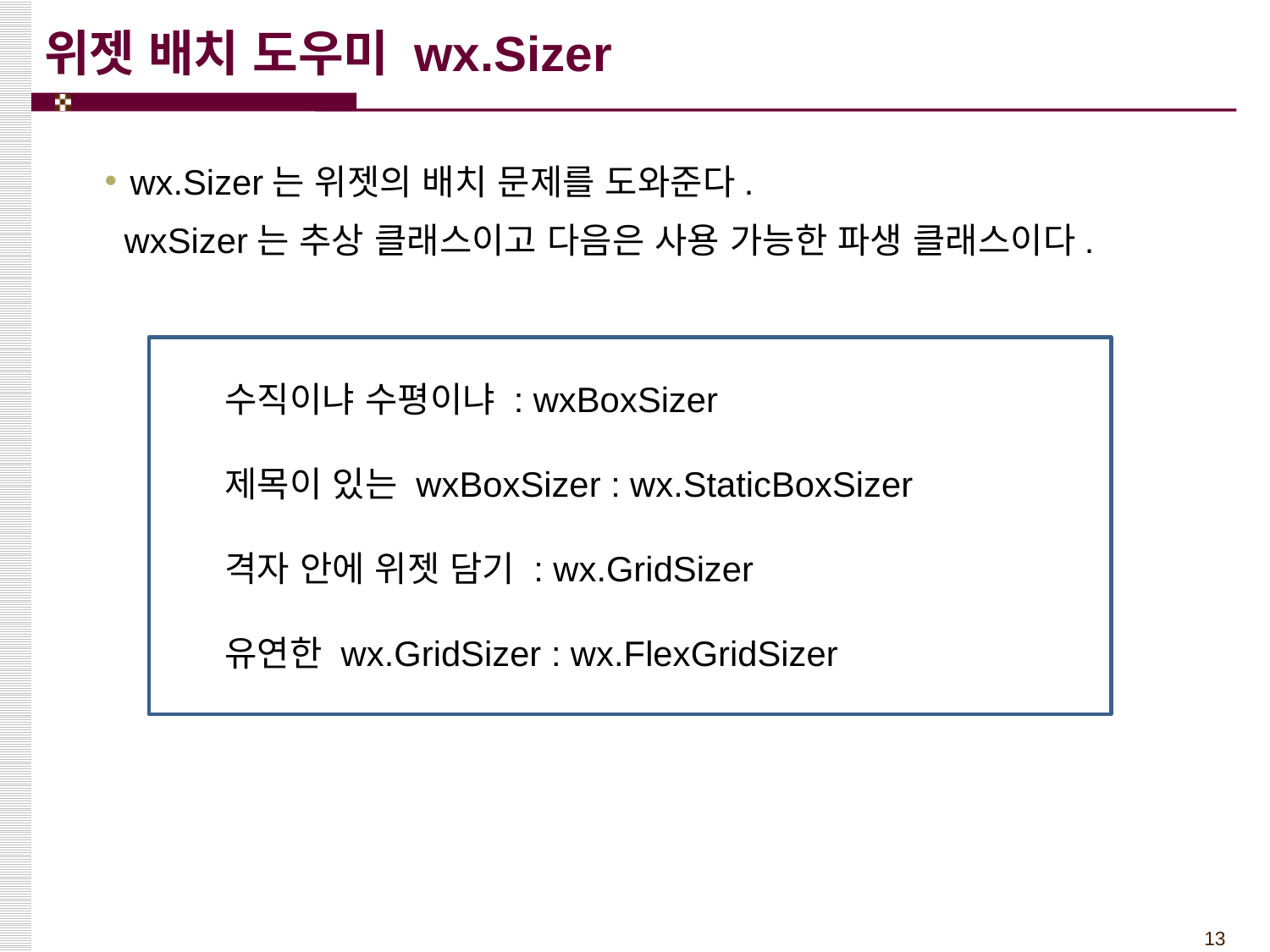

# 위젯 배치 도우미 wx.Sizer
wx.Sizer는 위젯의 배치 문제를 도와준다.
  wxSizer는 추상 클래스이고 다음은 사용 가능한 파생 클래스이다.

수직이냐 수평이냐 : wxBoxSizer

제목이 있는 wxBoxSizer : wx.StaticBoxSizer

격자 안에 위젯 담기 : wx.GridSizer

유연한 wx.GridSizer : wx.FlexGridSizer